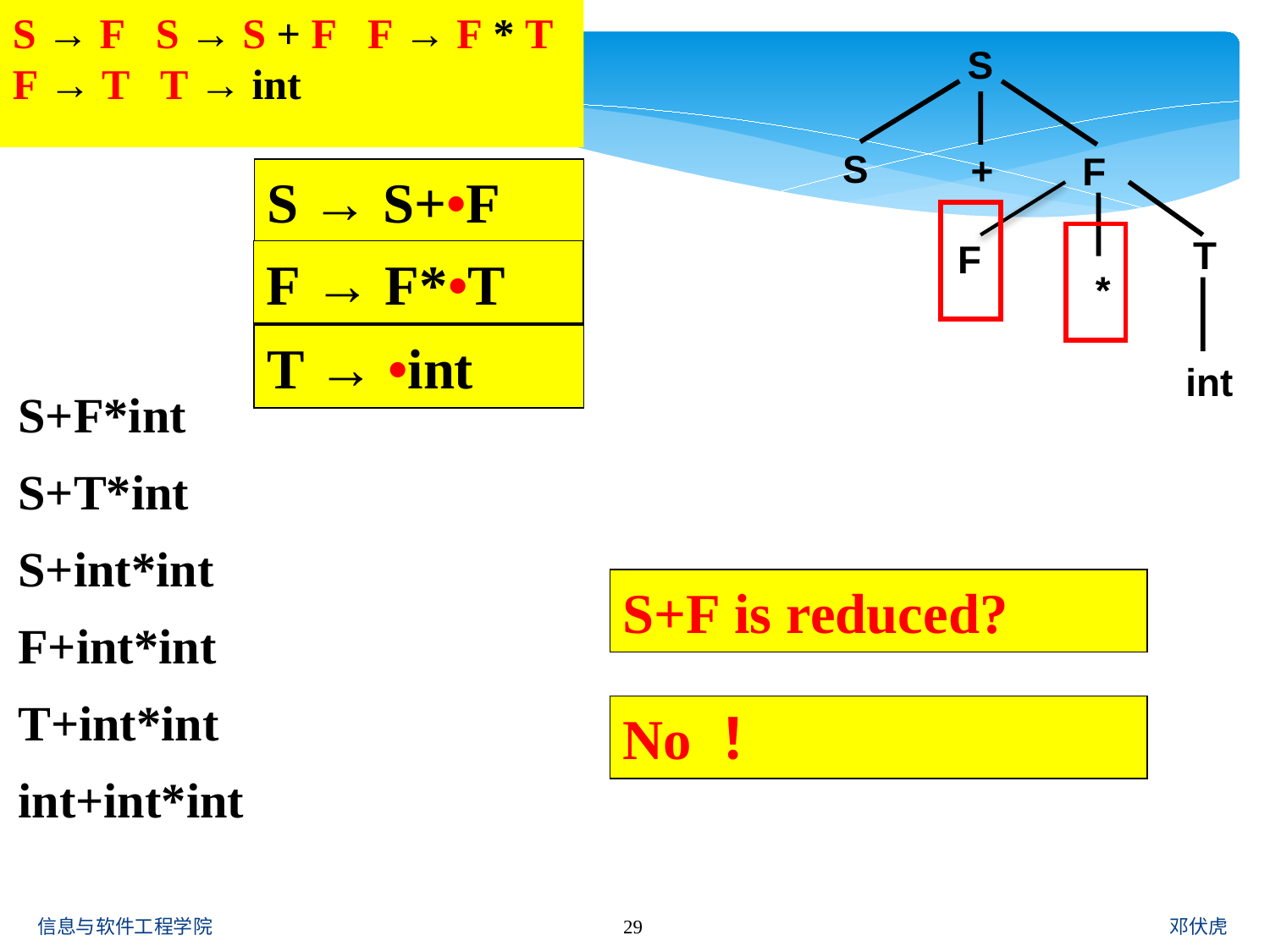

S → F   S → S + F   F → F * T
F → T   T → int
S

S
+
F

S+F*int
S+T*int
S+int*int
F+int*int
T+int*int
int+int*int
S → S+•F

T
F
F → F*•T
F → •F*T
F → F•*T
*

T → •int
int
S+F is reduced?
No ！
信息与软件工程学院
29
邓伏虎